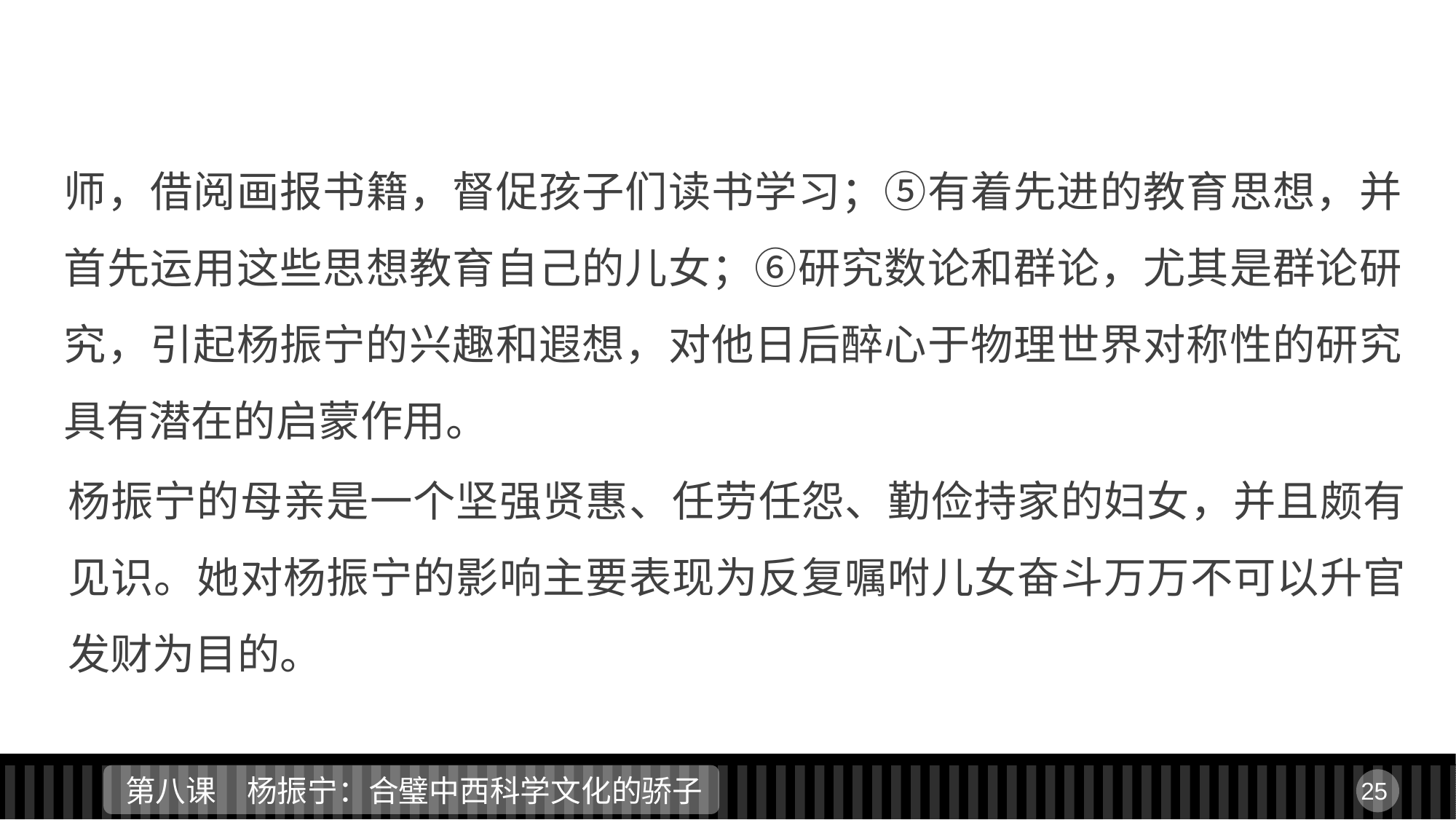

师，借阅画报书籍，督促孩子们读书学习；⑤有着先进的教育思想，并首先运用这些思想教育自己的儿女；⑥研究数论和群论，尤其是群论研究，引起杨振宁的兴趣和遐想，对他日后醉心于物理世界对称性的研究具有潜在的启蒙作用。
杨振宁的母亲是一个坚强贤惠、任劳任怨、勤俭持家的妇女，并且颇有见识。她对杨振宁的影响主要表现为反复嘱咐儿女奋斗万万不可以升官发财为目的。